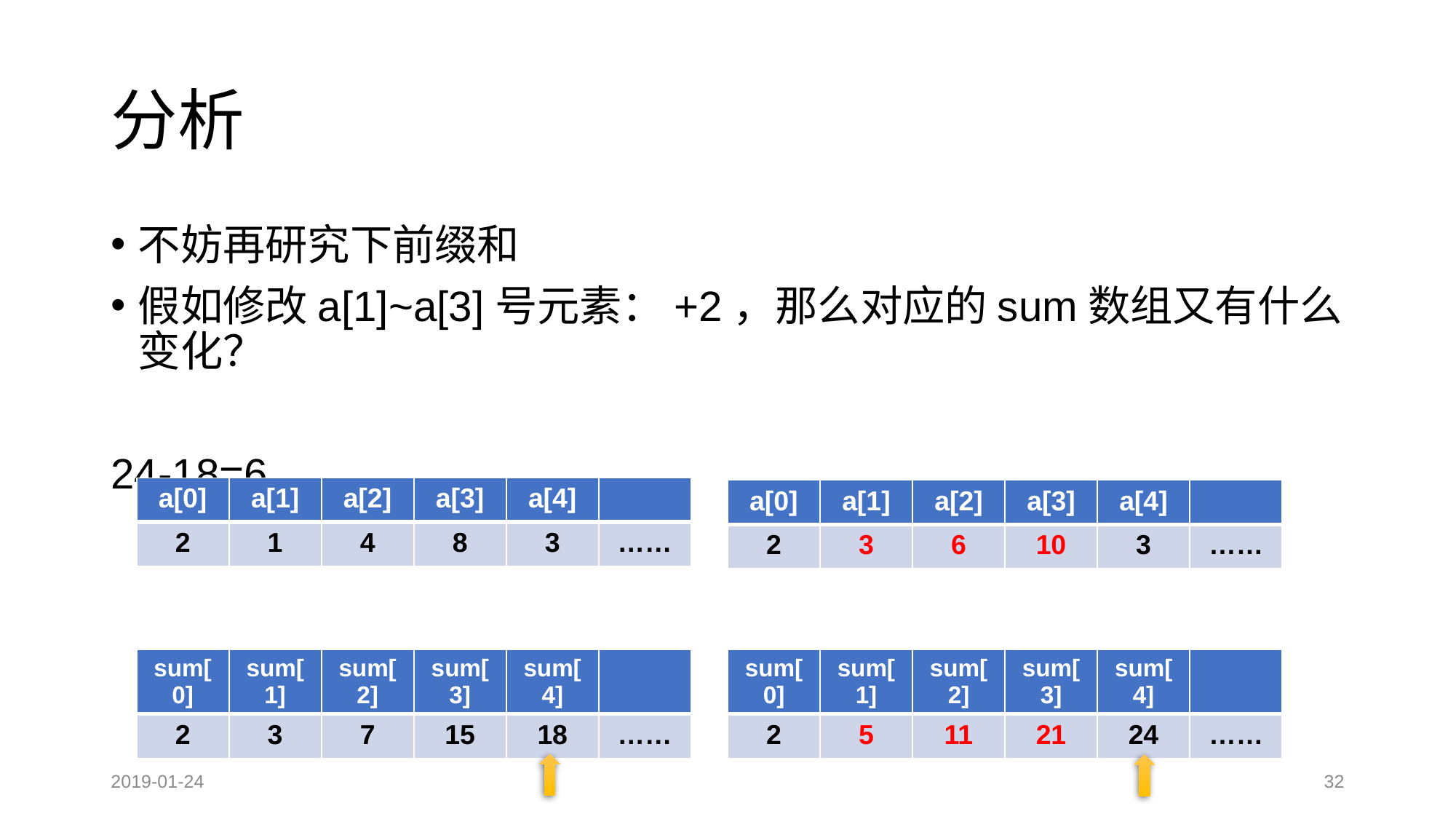

# 分析
不妨再研究下前缀和
假如修改a[1]~a[3]号元素：+2，那么对应的sum数组又有什么变化？

24-18=6
| a[0] | a[1] | a[2] | a[3] | a[4] |  |
| --- | --- | --- | --- | --- | --- |
| 2 | 1 | 4 | 8 | 3 | …… |
| a[0] | a[1] | a[2] | a[3] | a[4] |  |
| --- | --- | --- | --- | --- | --- |
| 2 | 3 | 6 | 10 | 3 | …… |
| sum[0] | sum[1] | sum[2] | sum[3] | sum[4] |  |
| --- | --- | --- | --- | --- | --- |
| 2 | 3 | 7 | 15 | 18 | …… |
| sum[0] | sum[1] | sum[2] | sum[3] | sum[4] |  |
| --- | --- | --- | --- | --- | --- |
| 2 | 5 | 11 | 21 | 24 | …… |

2019-01-24
32